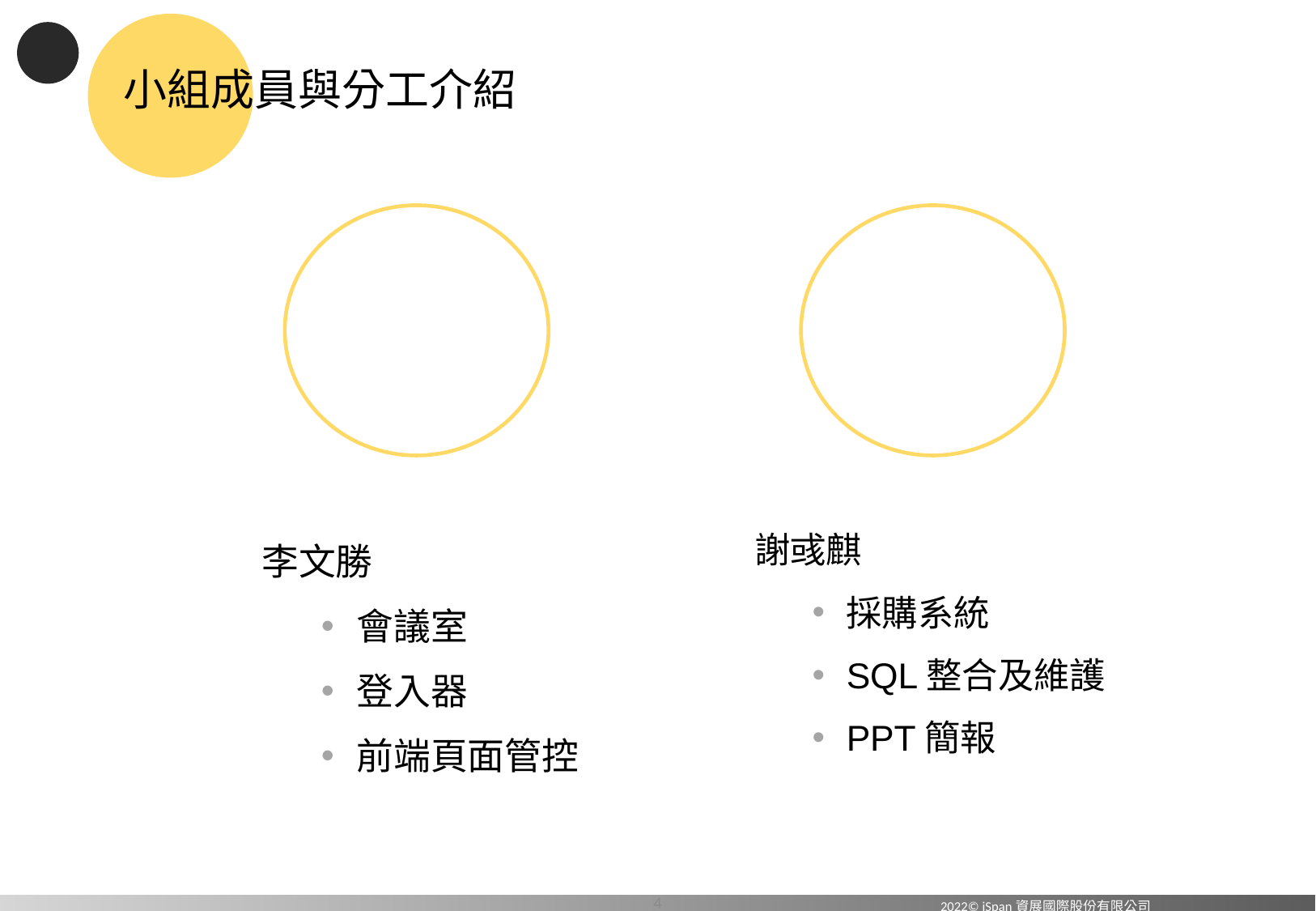

小組成員與分工介紹

李文勝
會議室
登入器
前端頁面管控

謝彧麒
採購系統
SQL整合及維護
PPT簡報

4